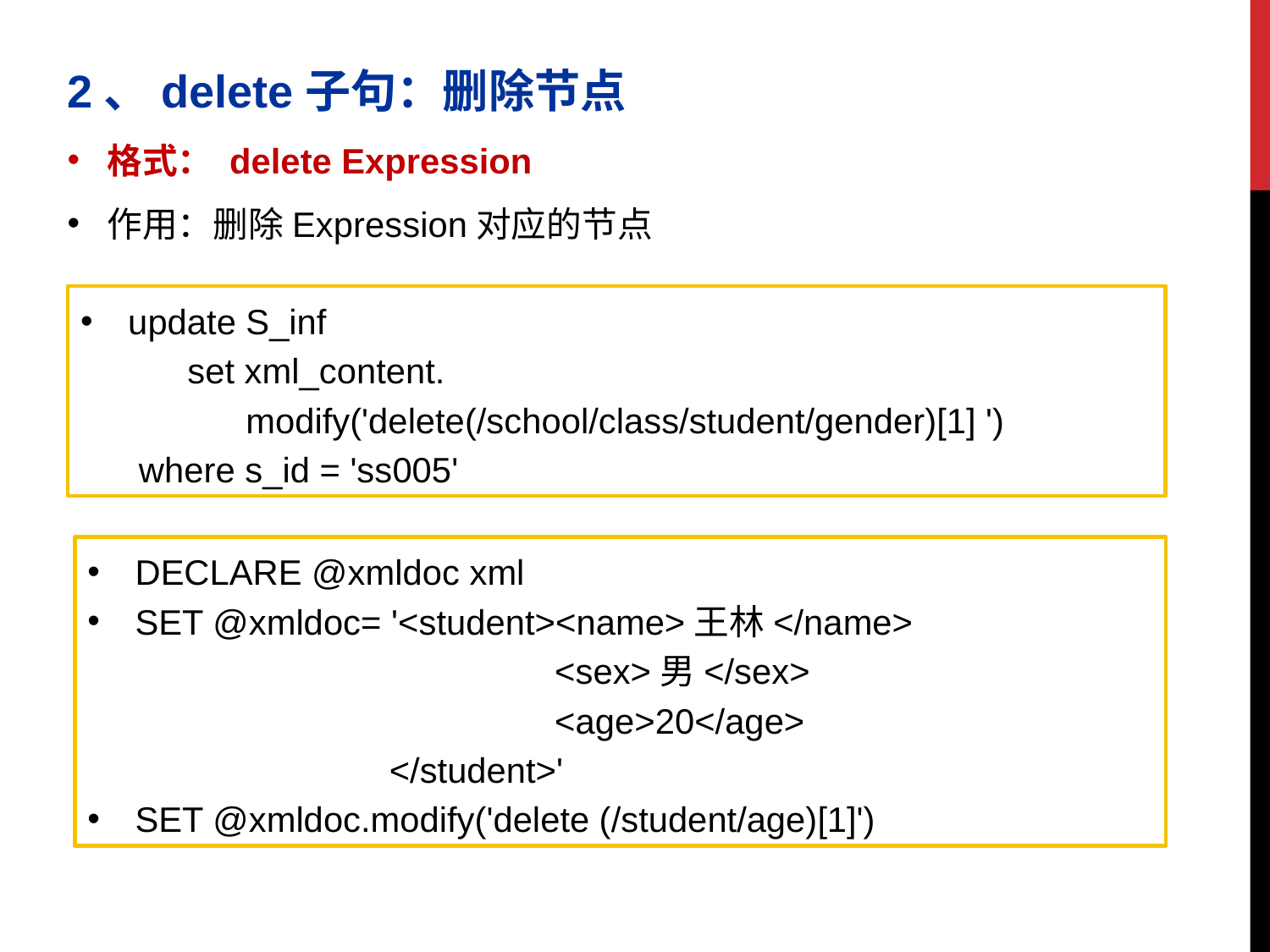

2、delete子句：删除节点
格式： delete Expression
作用：删除Expression对应的节点
update S_inf
           set xml_content.
                 modify('delete(/school/class/student/gender)[1] ')
      where s_id = 'ss005'
DECLARE @xmldoc xml
SET @xmldoc= '<student><name>王林</name>
                                                <sex>男</sex>
                                                <age>20</age>
                               </student>'
SET @xmldoc.modify('delete (/student/age)[1]')